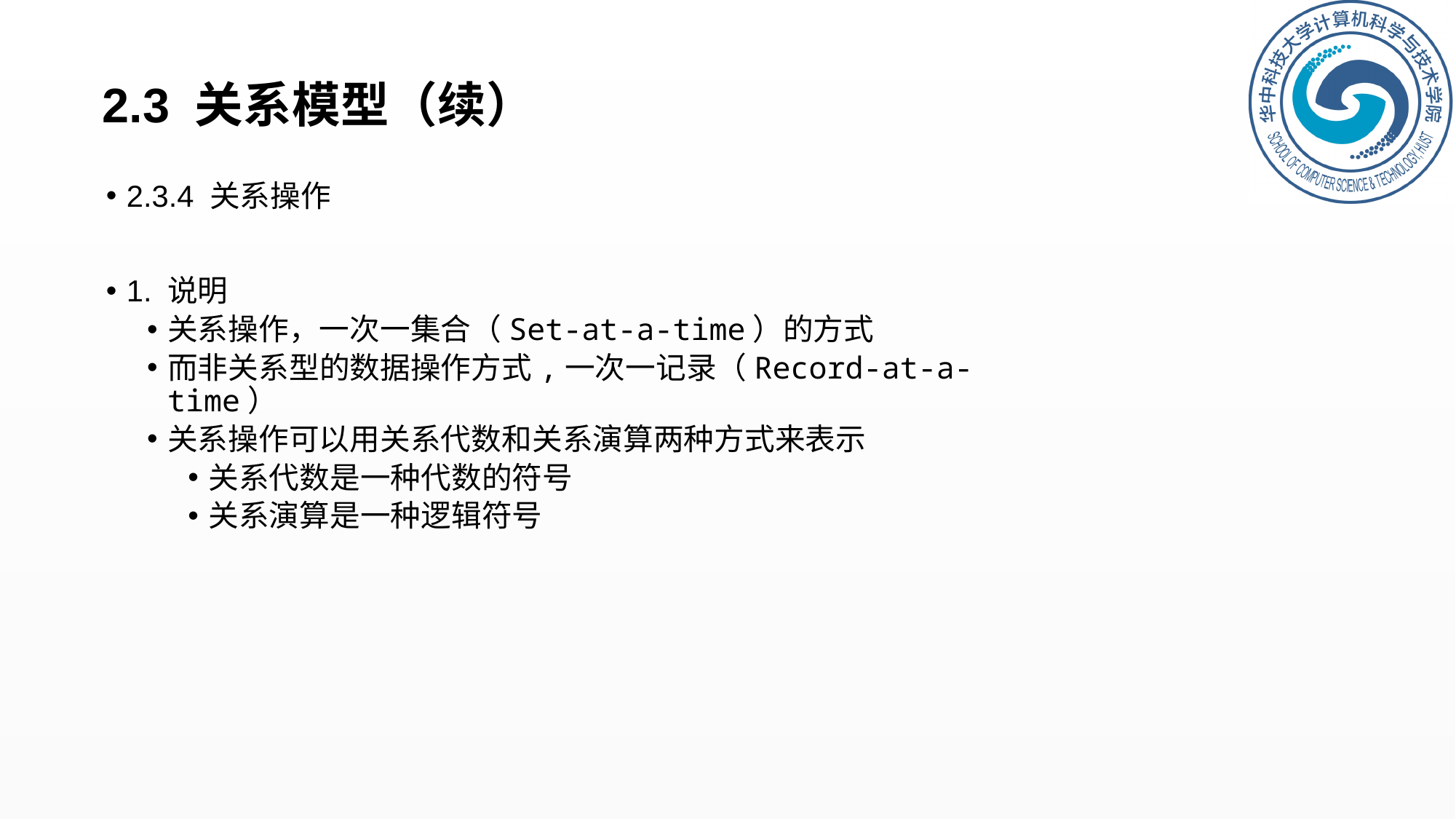

# 2.3 关系模型（续）
2.3.4 关系操作

1. 说明
关系操作，一次一集合（Set-at-a-time）的方式
而非关系型的数据操作方式,一次一记录（Record-at-a-time）
关系操作可以用关系代数和关系演算两种方式来表示
关系代数是一种代数的符号
关系演算是一种逻辑符号